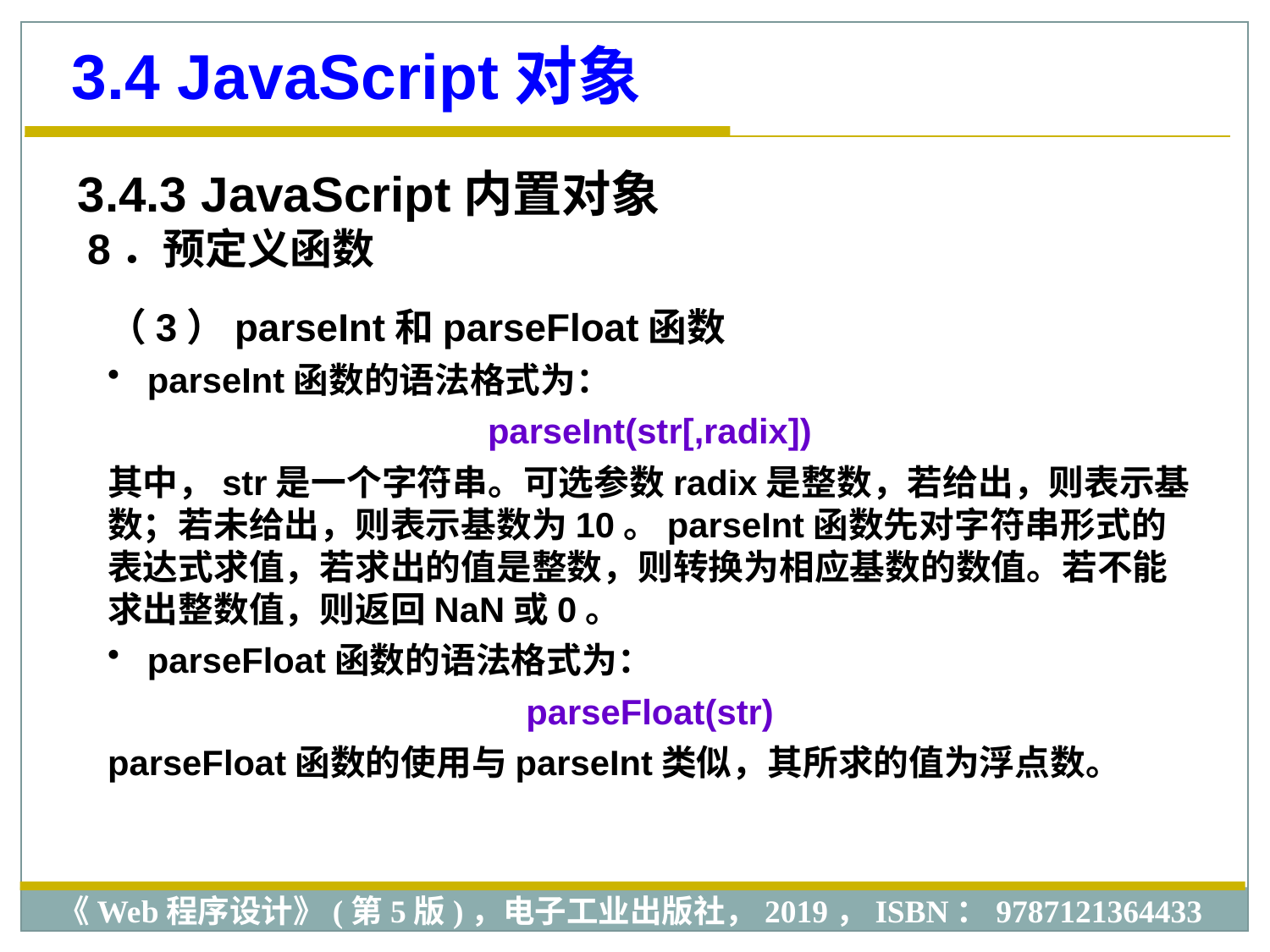

3.4 JavaScript对象
3.4.3 JavaScript内置对象
8．预定义函数
（3）parseInt和parseFloat函数
 parseInt函数的语法格式为：
parseInt(str[,radix])
其中，str是一个字符串。可选参数radix是整数，若给出，则表示基数；若未给出，则表示基数为10。parseInt函数先对字符串形式的表达式求值，若求出的值是整数，则转换为相应基数的数值。若不能求出整数值，则返回NaN或0。
 parseFloat函数的语法格式为：
parseFloat(str)
parseFloat函数的使用与parseInt类似，其所求的值为浮点数。